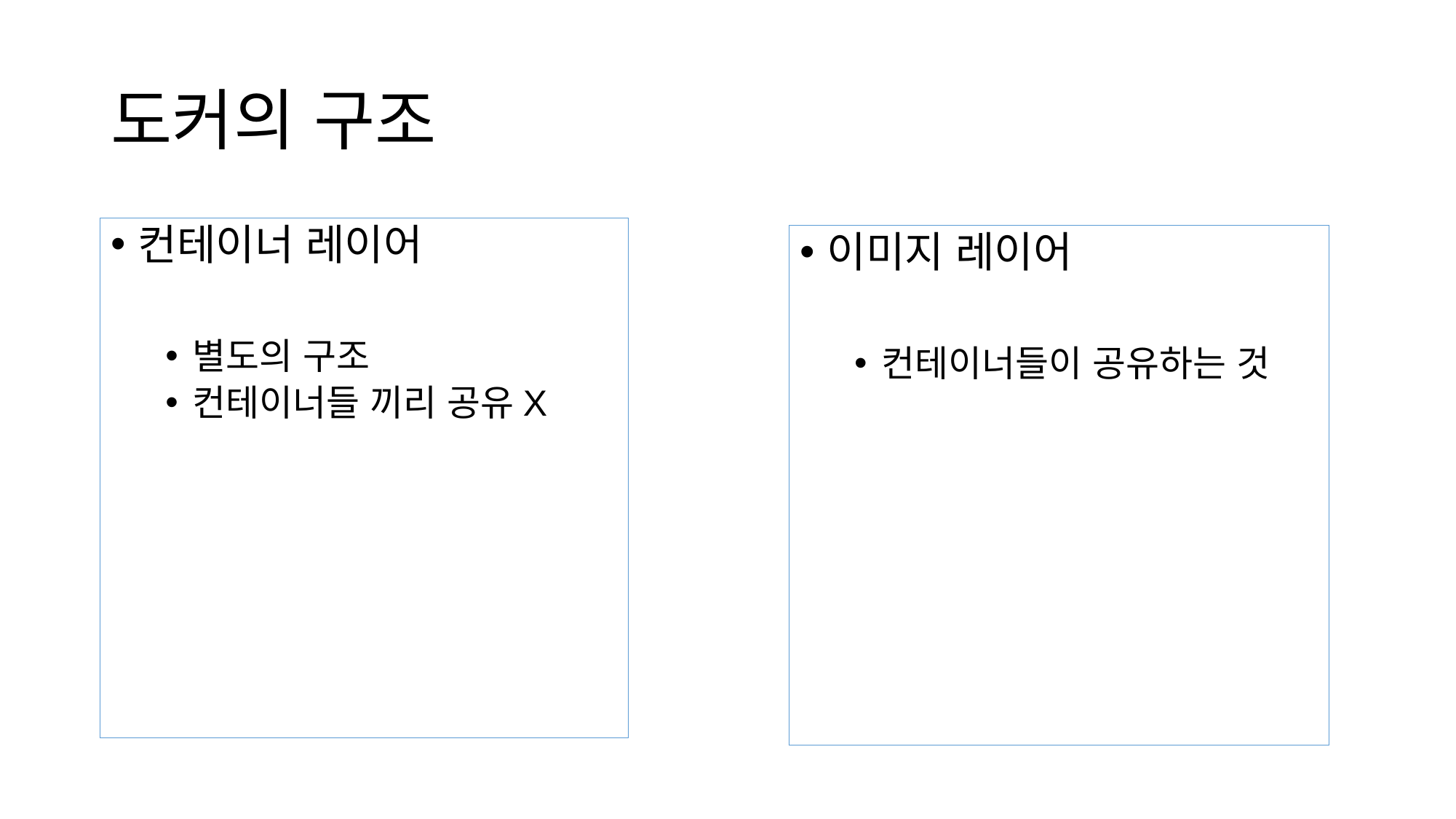

# 도커의 구조
컨테이너 레이어

별도의 구조
컨테이너들 끼리 공유X

이미지 레이어

컨테이너들이 공유하는 것